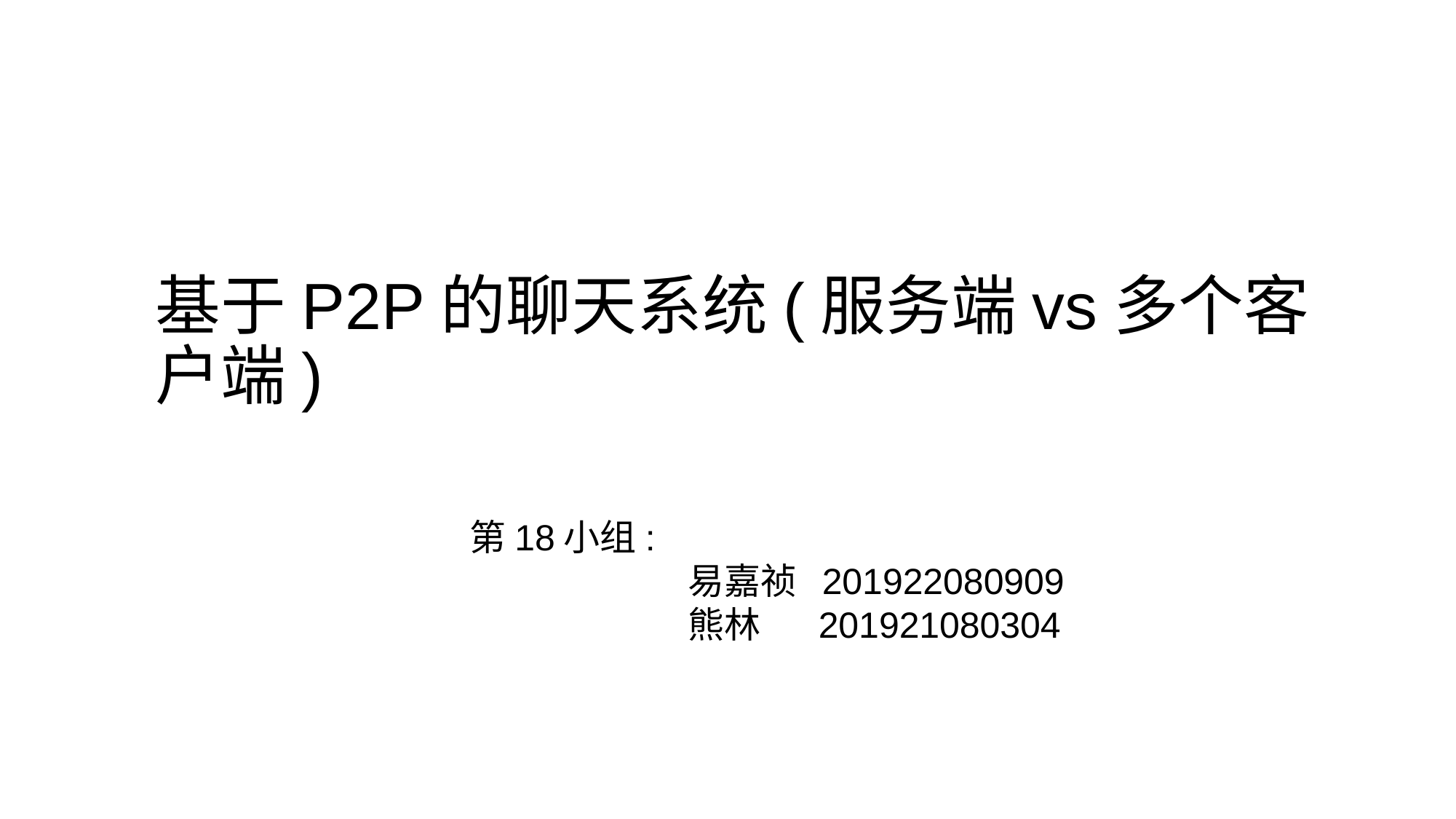

# 基于P2P的聊天系统(服务端vs多个客户端)
第18小组:
		易嘉祯  201922080909
		熊林      201921080304